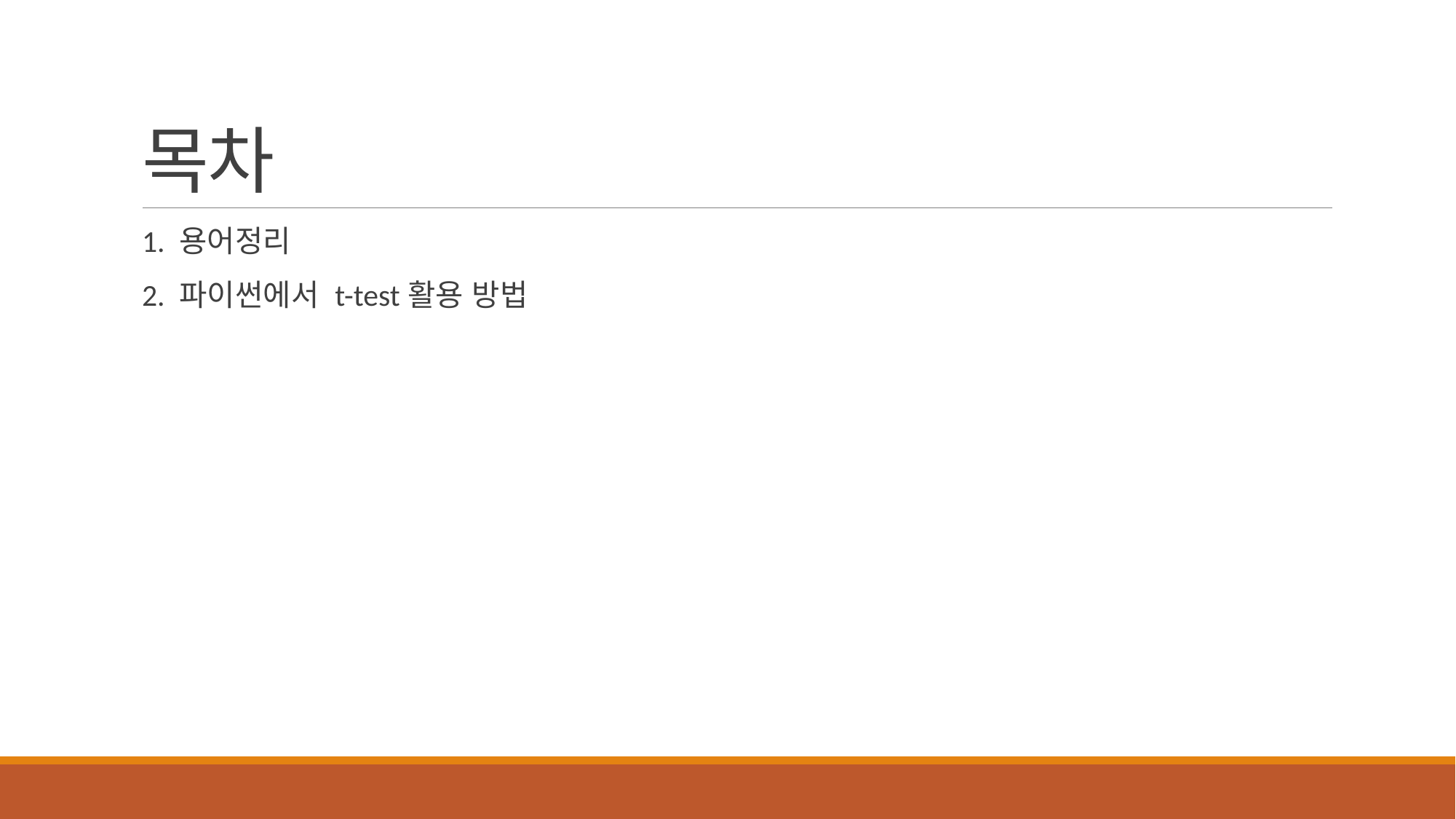

# 목차
1. 용어정리
2. 파이썬에서 t-test활용 방법